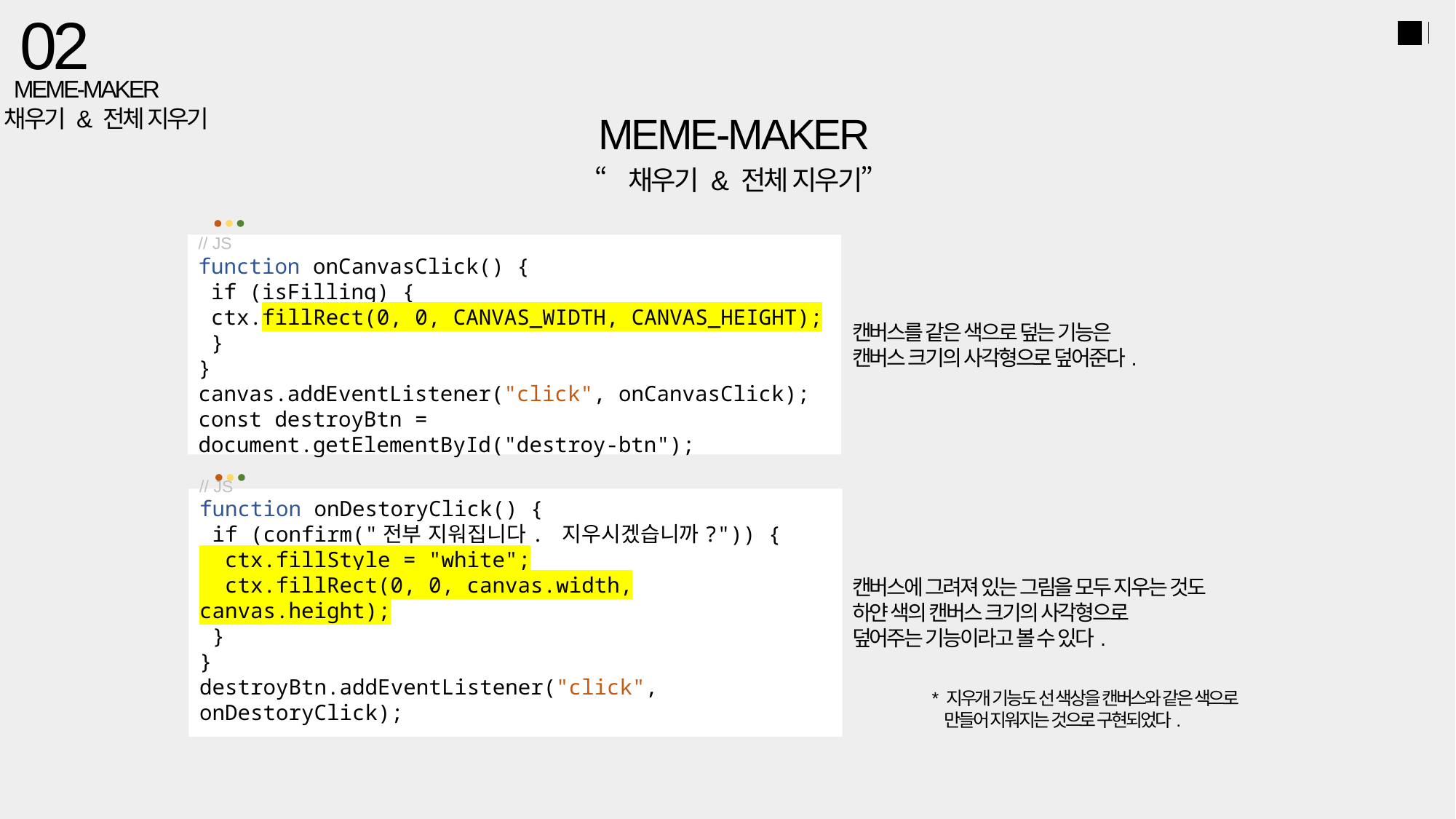

02
 MEME-MAKER
         채우기 & 전체 지우기

MEME-MAKER
“채우기 & 전체 지우기”

// JS
function onCanvasClick() {
 if (isFilling) {
 ctx.fillRect(0, 0, CANVAS_WIDTH, CANVAS_HEIGHT);
 }
}
canvas.addEventListener("click", onCanvasClick);
const destroyBtn = document.getElementById("destroy-btn");
캔버스를 같은 색으로 덮는 기능은
캔버스 크기의 사각형으로 덮어준다.

// JS
function onDestoryClick() {
 if (confirm("전부 지워집니다. 지우시겠습니까?")) {
  ctx.fillStyle = "white";
  ctx.fillRect(0, 0, canvas.width, canvas.height);
 }
}
destroyBtn.addEventListener("click", onDestoryClick);

캔버스에 그려져 있는 그림을 모두 지우는 것도
하얀 색의 캔버스 크기의 사각형으로
덮어주는 기능이라고 볼 수 있다.
* 지우개 기능도 선 색상을 캔버스와 같은 색으로
  만들어 지워지는 것으로 구현되었다.